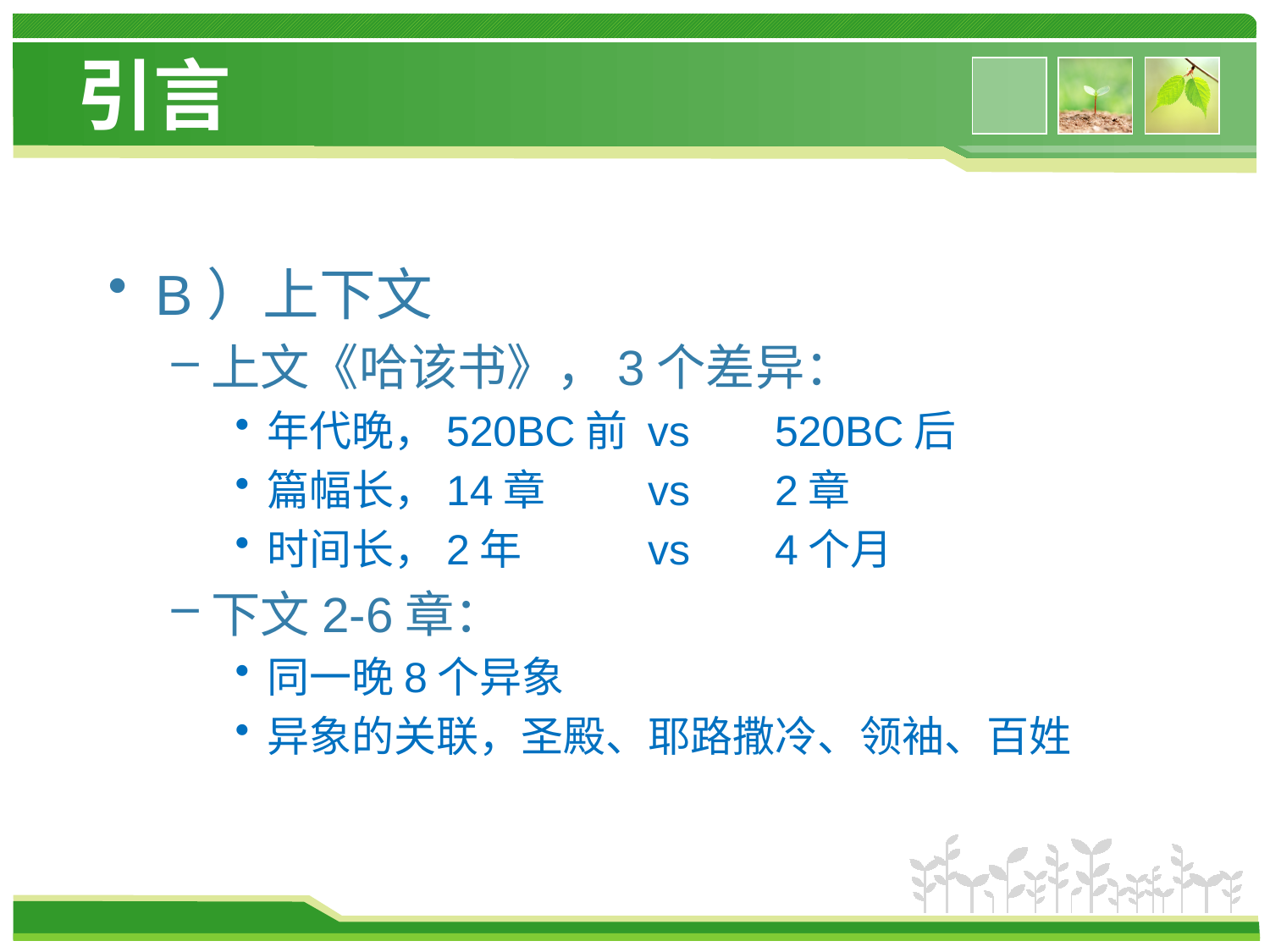

# 引言
B）上下文
上文《哈该书》，3个差异：
年代晚，520BC前 vs	520BC后
篇幅长，14章 	vs 	2章
时间长，2年 	vs 	4个月
下文2-6章：
同一晚8个异象
异象的关联，圣殿、耶路撒冷、领袖、百姓